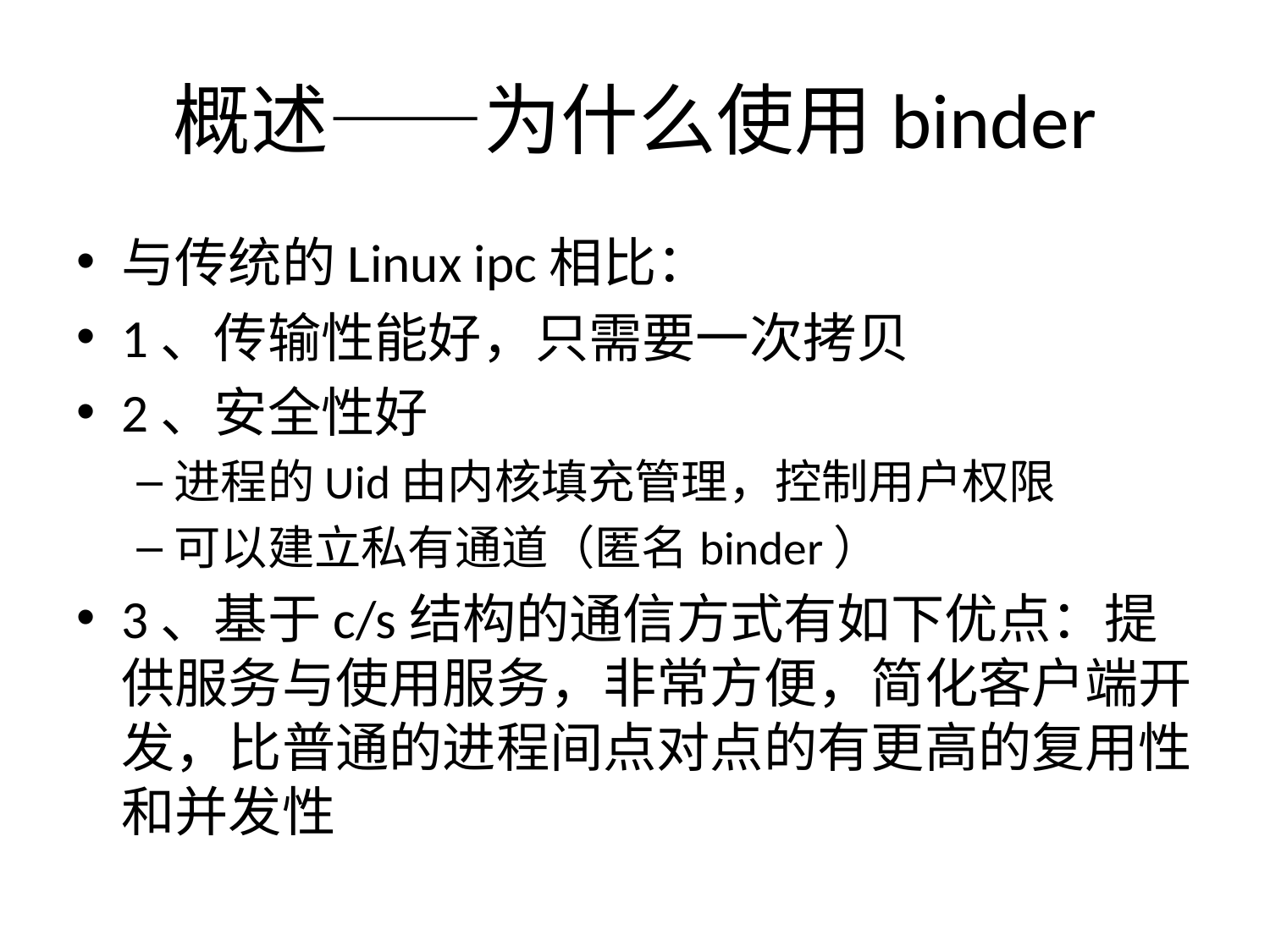

# 概述——为什么使用binder
与传统的Linux ipc相比：
1、传输性能好，只需要一次拷贝
2、安全性好
进程的Uid由内核填充管理，控制用户权限
可以建立私有通道（匿名binder）
3、基于c/s结构的通信方式有如下优点：提供服务与使用服务，非常方便，简化客户端开发，比普通的进程间点对点的有更高的复用性和并发性